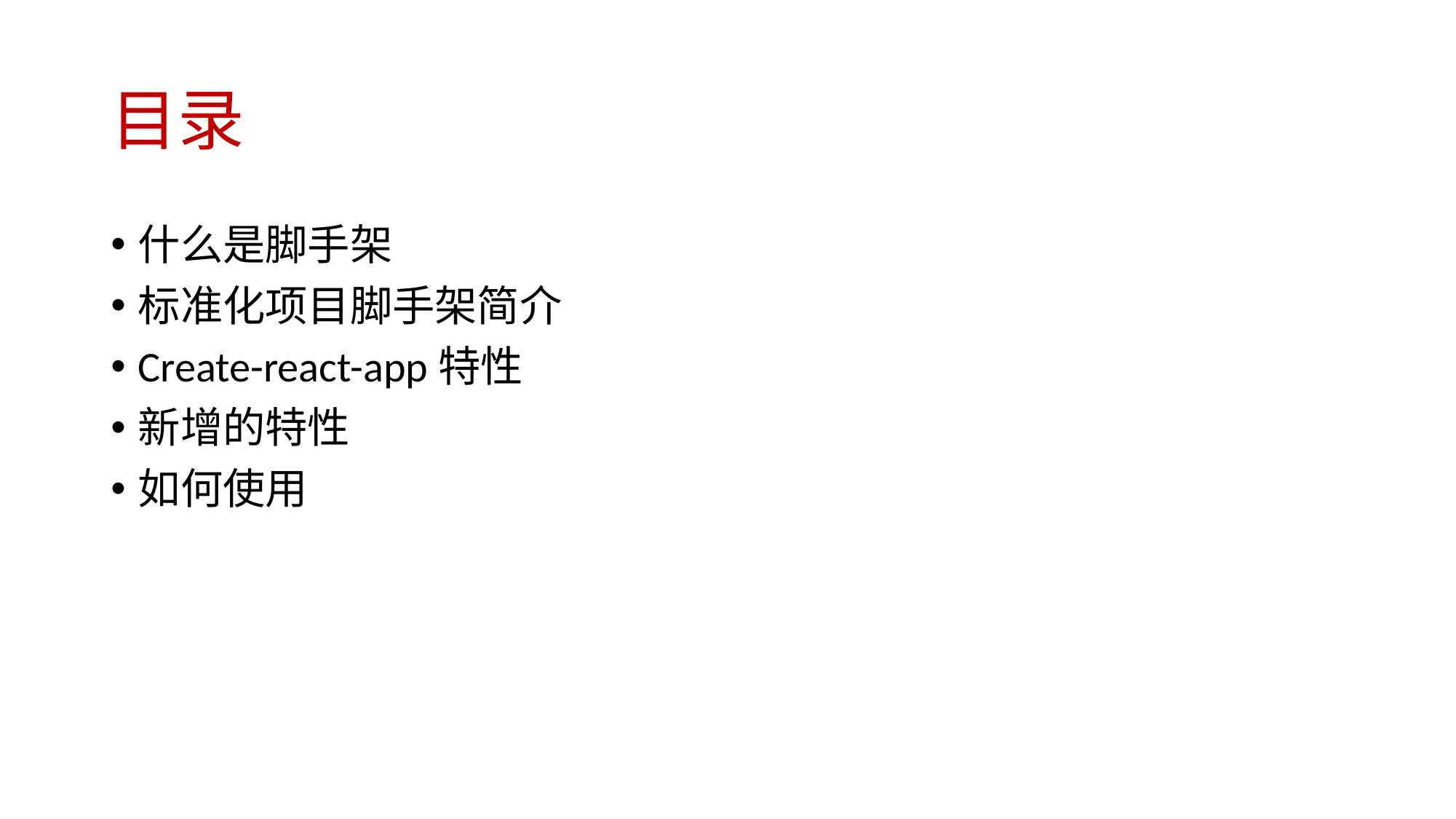

# 目录
什么是脚手架
标准化项目脚手架简介
Create-react-app特性
新增的特性
如何使用